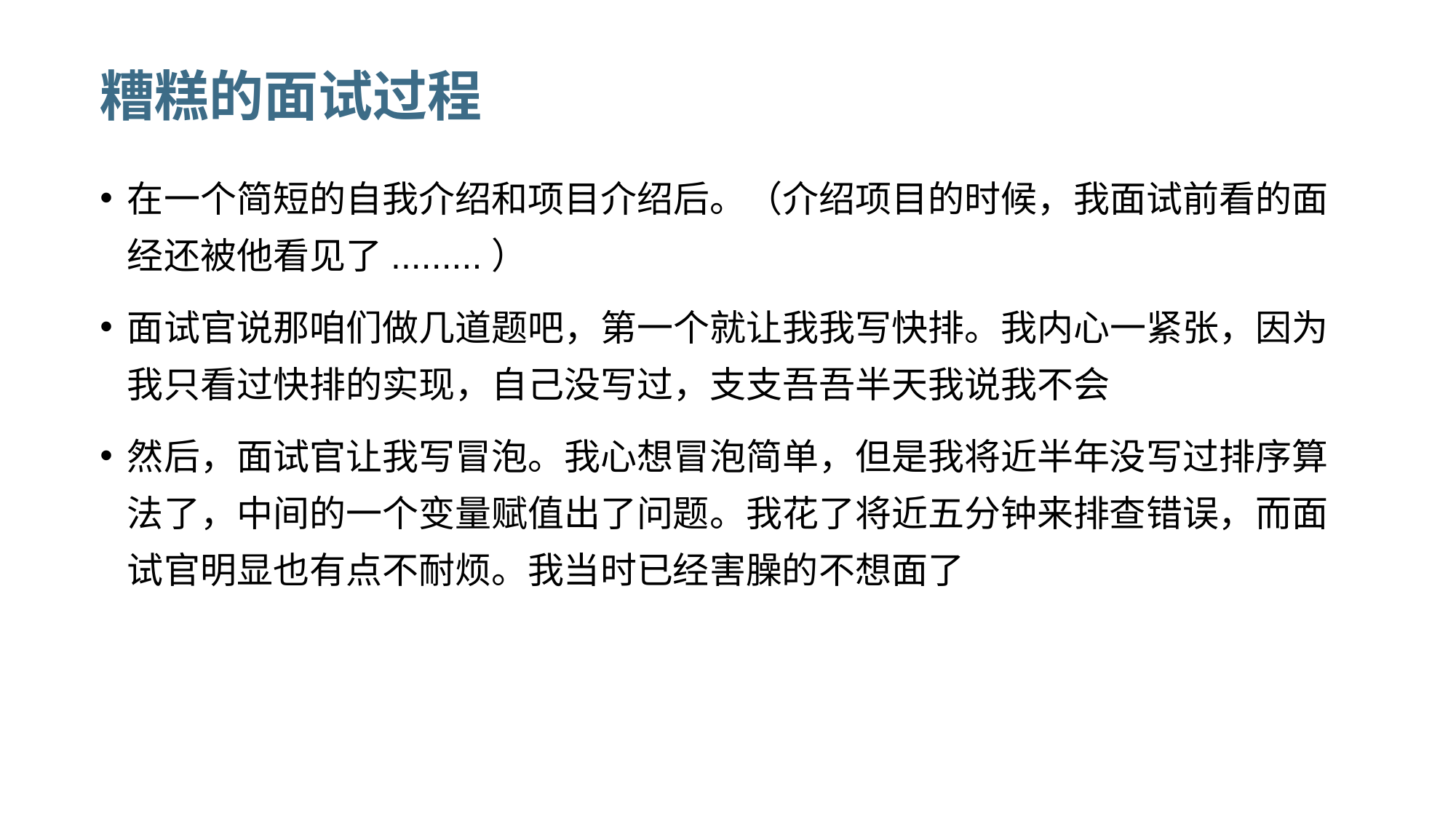

# 糟糕的面试过程
在一个简短的自我介绍和项目介绍后。（介绍项目的时候，我面试前看的面经还被他看见了.........）
面试官说那咱们做几道题吧，第一个就让我我写快排。我内心一紧张，因为我只看过快排的实现，自己没写过，支支吾吾半天我说我不会
然后，面试官让我写冒泡。我心想冒泡简单，但是我将近半年没写过排序算法了，中间的一个变量赋值出了问题。我花了将近五分钟来排查错误，而面试官明显也有点不耐烦。我当时已经害臊的不想面了